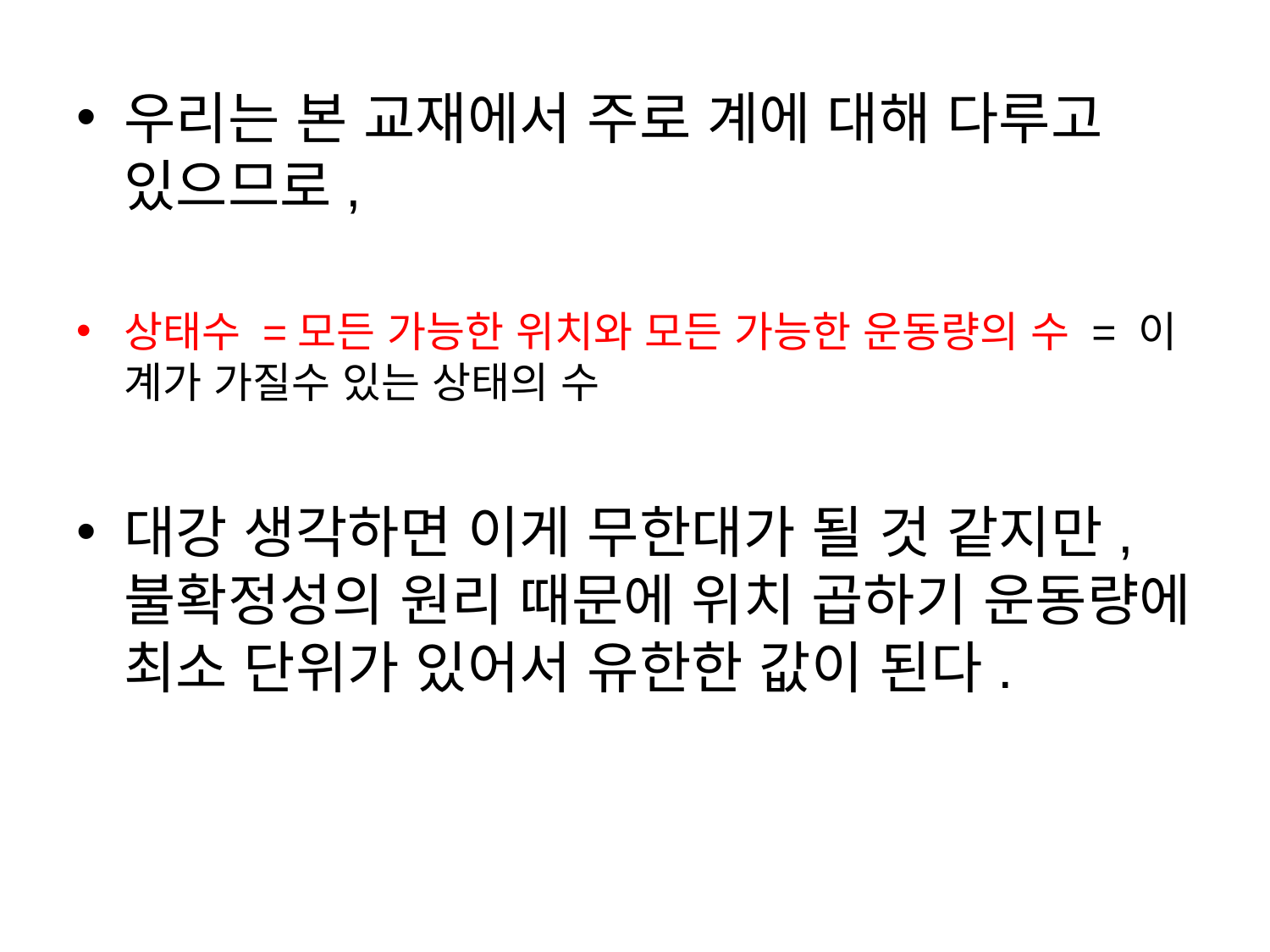

우리는 본 교재에서 주로 계에 대해 다루고 있으므로,

상태수 =모든 가능한 위치와 모든 가능한 운동량의 수 = 이 계가 가질수 있는 상태의 수

대강 생각하면 이게 무한대가 될 것 같지만, 불확정성의 원리 때문에 위치 곱하기 운동량에 최소 단위가 있어서 유한한 값이 된다.